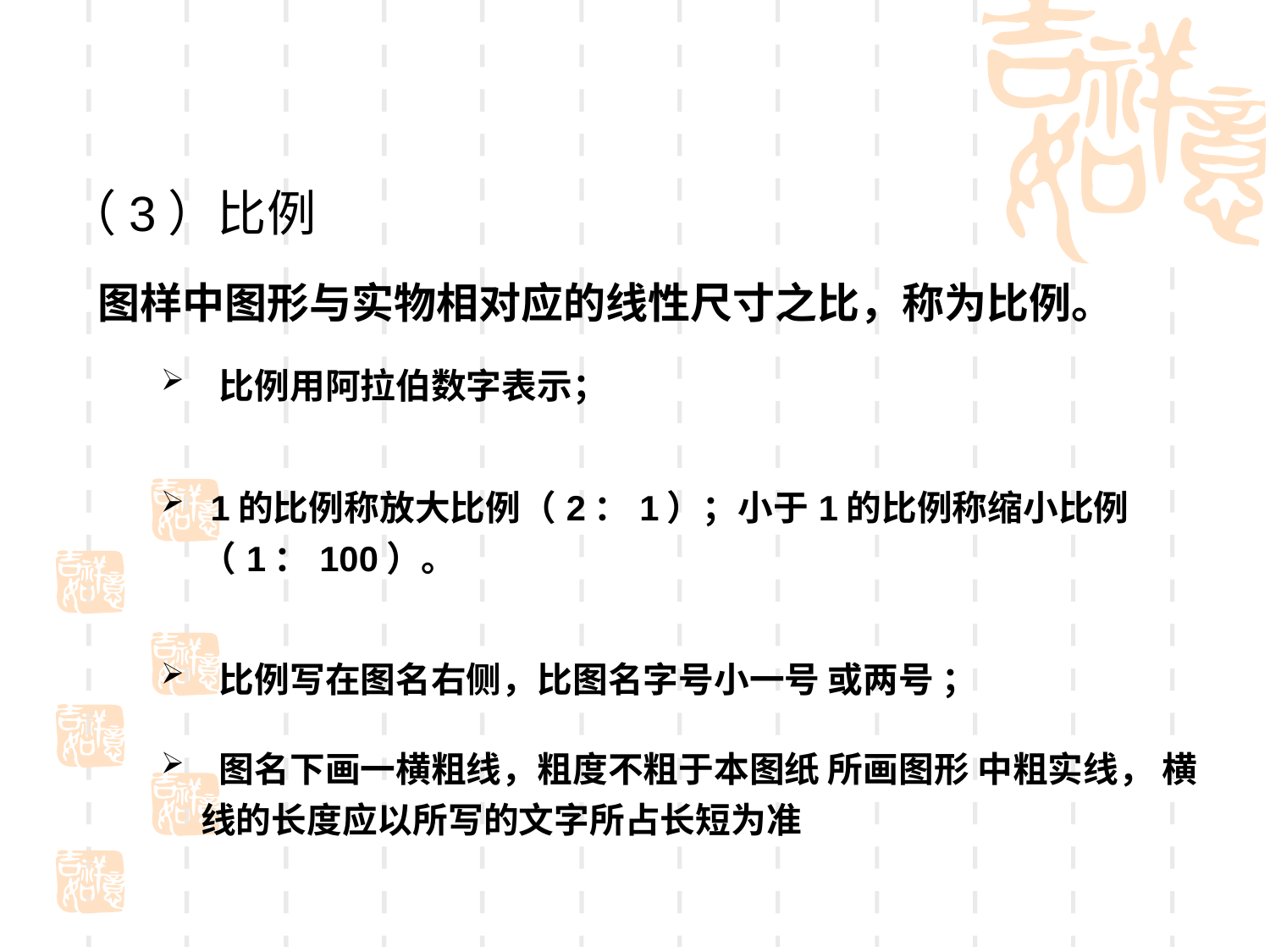

（3）比例
| 图样中图形与实物相对应的线性尺寸之比，称为比例。 |
| --- |
| 比例用阿拉伯数字表示； |
| 1的比例称放大比例（2：1）；小于1的比例称缩小比例（1：100）。 |
| 比例写在图名右侧，比图名字号小一号 或两号 ； |
| 图名下画一横粗线，粗度不粗于本图纸 所画图形 中粗实线， 横线的长度应以所写的文字所占长短为准 |